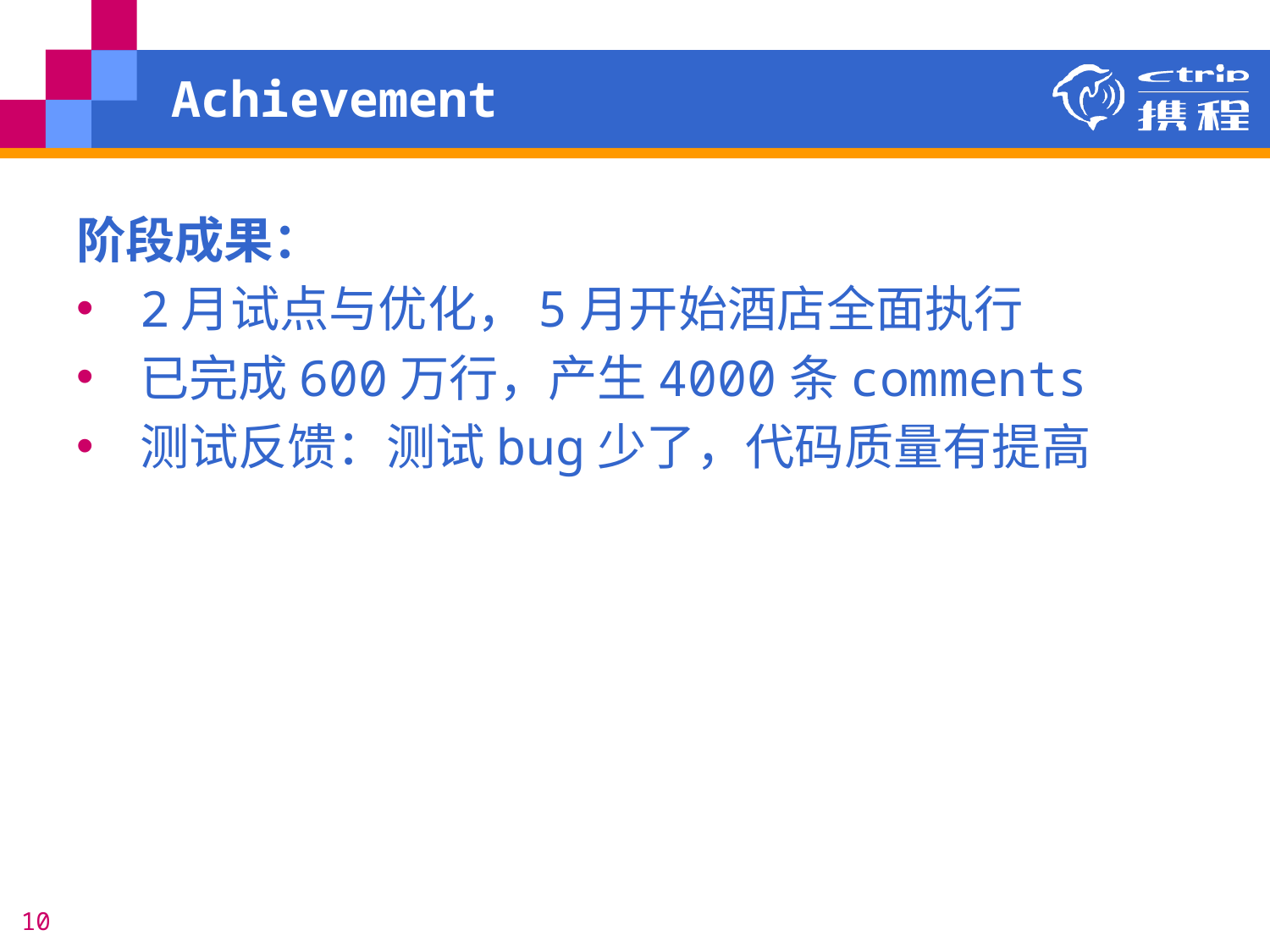

# Achievement
阶段成果：
2月试点与优化，5月开始酒店全面执行
已完成600万行，产生4000条comments
测试反馈：测试bug少了，代码质量有提高

10